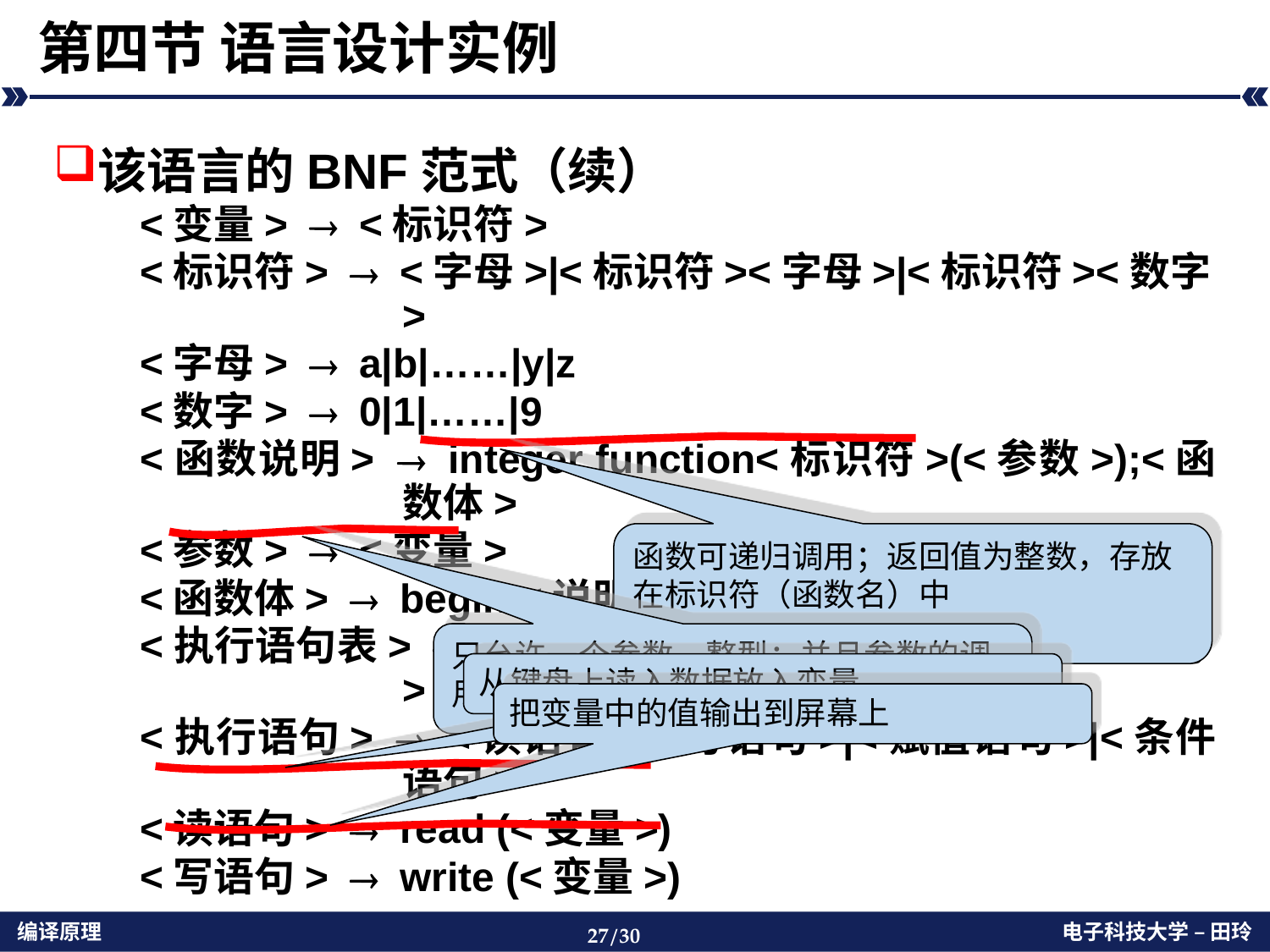

# 第四节 语言设计实例
该语言的BNF范式（续）
<变量> → <标识符>
<标识符> → <字母>|<标识符><字母>|<标识符><数字>
<字母> → a|b|……|y|z
<数字> → 0|1|……|9
<函数说明> → integer function<标识符>(<参数>);<函数体>
<参数> → <变量>
<函数体> → begin <说明语句>;<执行语句表> end
<执行语句表> → <执行语句>|<执行语句表>;<执行语句>
<执行语句> → <读语句>|<写语句>|<赋值语句>|<条件语句>
<读语句> → read (<变量>)
<写语句> → write (<变量>)

函数可递归调用；返回值为整数，存放在标识符（函数名）中

只允许一个参数，整型；并且参数的调用方式为传值
从键盘上读入数据放入变量
把变量中的值输出到屏幕上